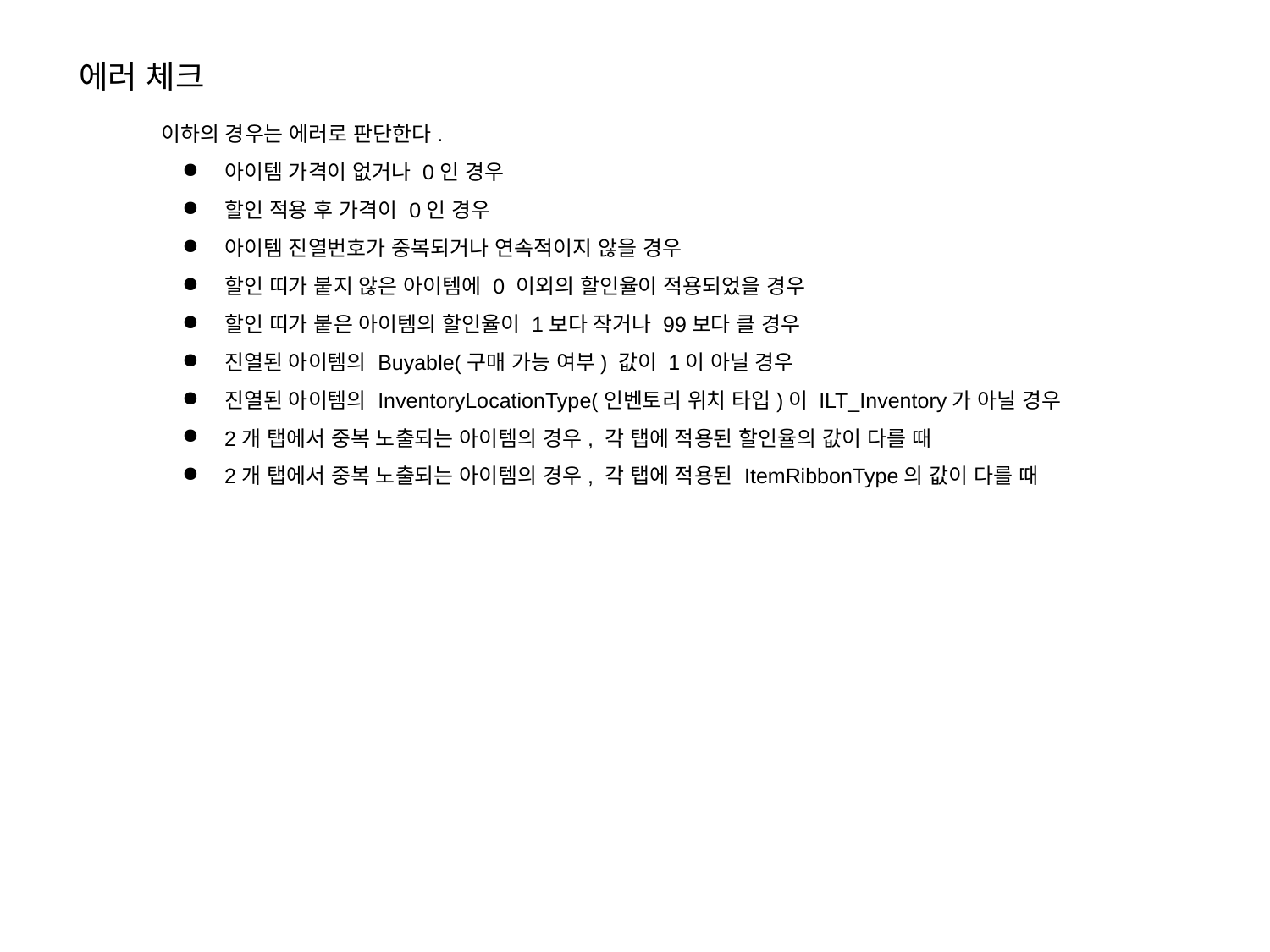

에러 체크
이하의 경우는 에러로 판단한다.
아이템 가격이 없거나 0인 경우
할인 적용 후 가격이 0인 경우
아이템 진열번호가 중복되거나 연속적이지 않을 경우
할인 띠가 붙지 않은 아이템에 0 이외의 할인율이 적용되었을 경우
할인 띠가 붙은 아이템의 할인율이 1보다 작거나 99보다 클 경우
진열된 아이템의 Buyable(구매 가능 여부) 값이 1이 아닐 경우
진열된 아이템의 InventoryLocationType(인벤토리 위치 타입)이 ILT_Inventory가 아닐 경우
2개 탭에서 중복 노출되는 아이템의 경우, 각 탭에 적용된 할인율의 값이 다를 때
2개 탭에서 중복 노출되는 아이템의 경우, 각 탭에 적용된 ItemRibbonType의 값이 다를 때